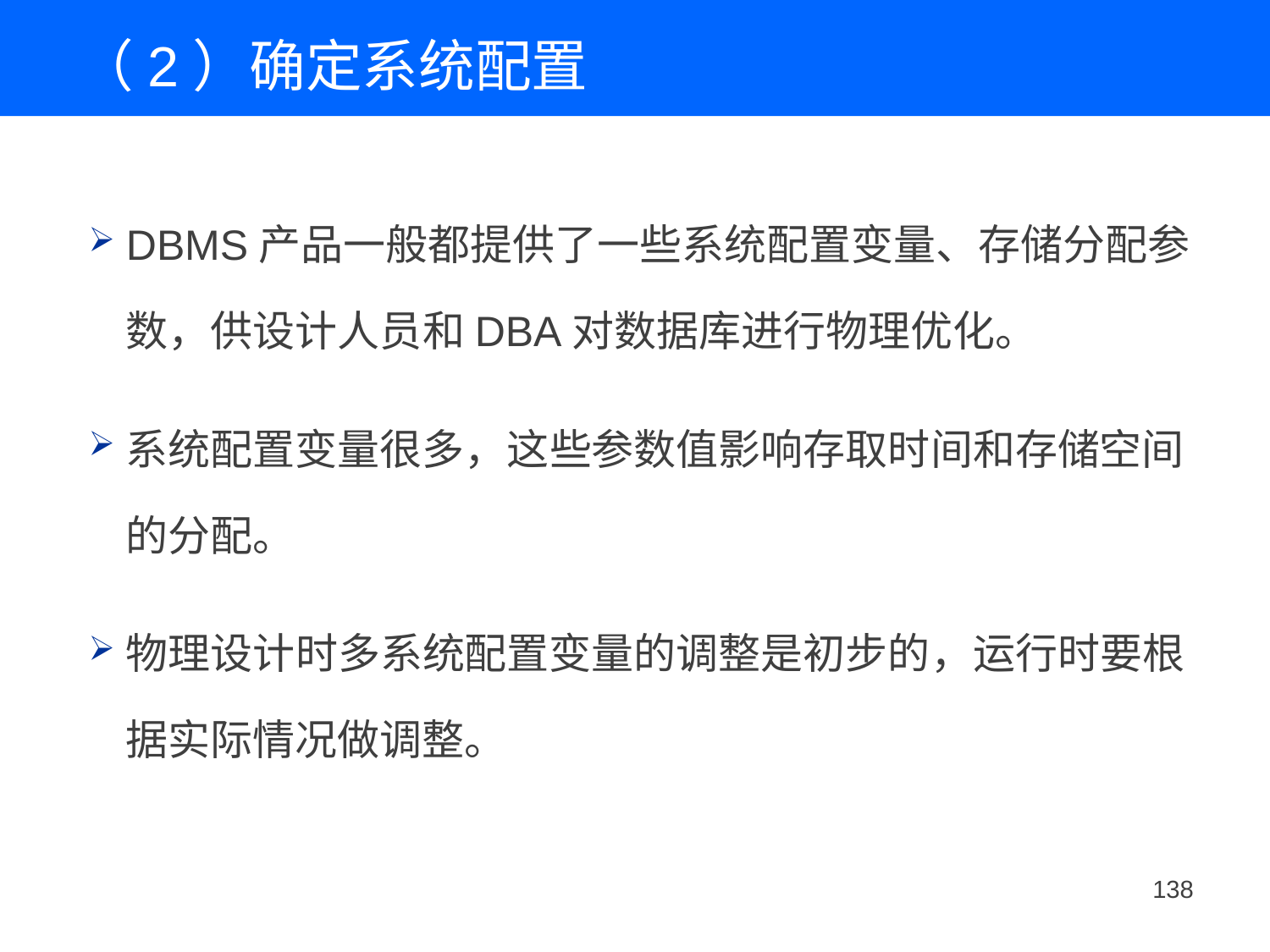

# （2）确定系统配置
DBMS产品一般都提供了一些系统配置变量、存储分配参数，供设计人员和DBA对数据库进行物理优化。
系统配置变量很多，这些参数值影响存取时间和存储空间的分配。
物理设计时多系统配置变量的调整是初步的，运行时要根据实际情况做调整。
138